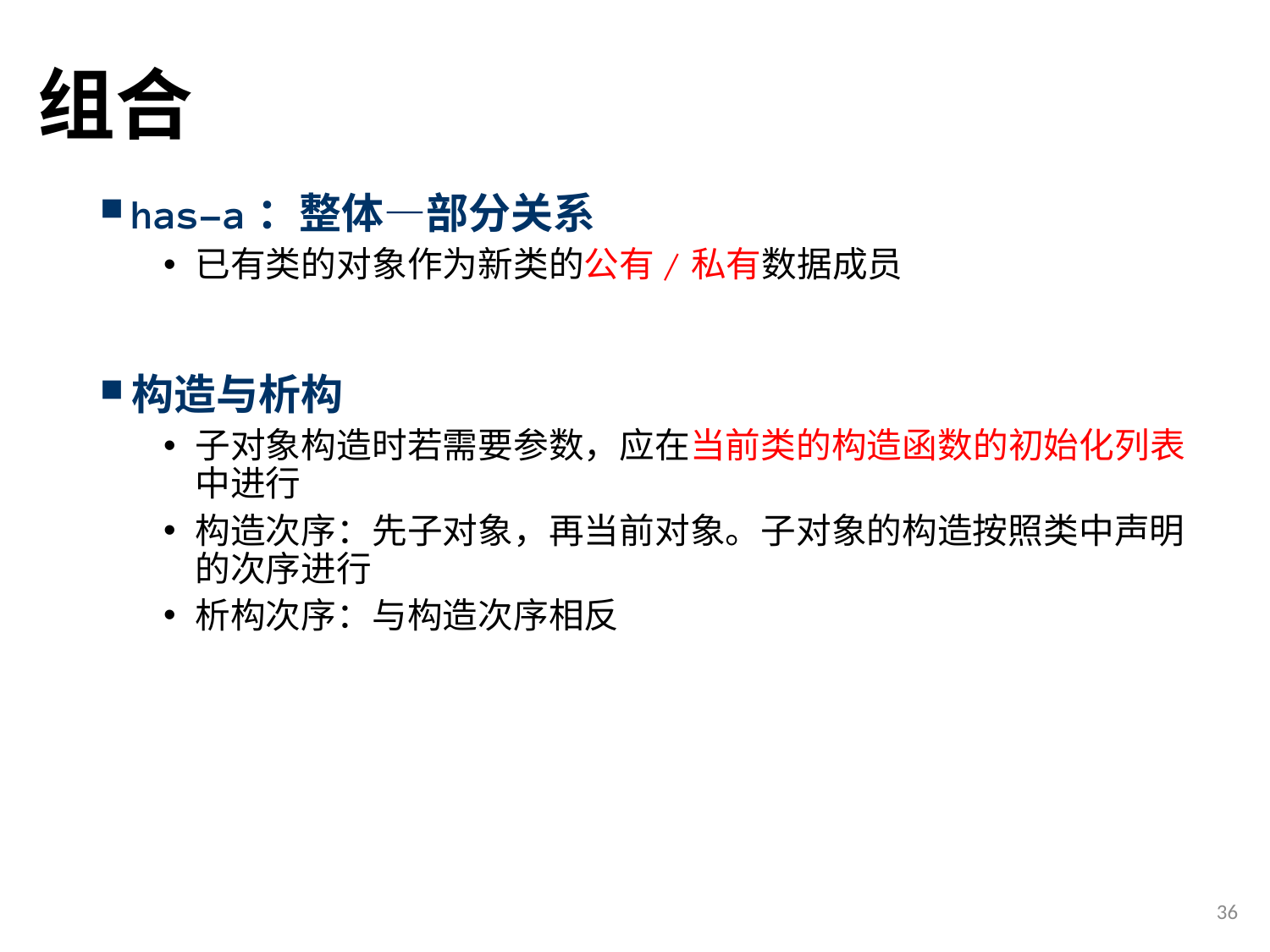

# 组合
has-a：整体—部分关系
已有类的对象作为新类的公有/私有数据成员

构造与析构
子对象构造时若需要参数，应在当前类的构造函数的初始化列表中进行
构造次序：先子对象，再当前对象。子对象的构造按照类中声明的次序进行
析构次序：与构造次序相反
36